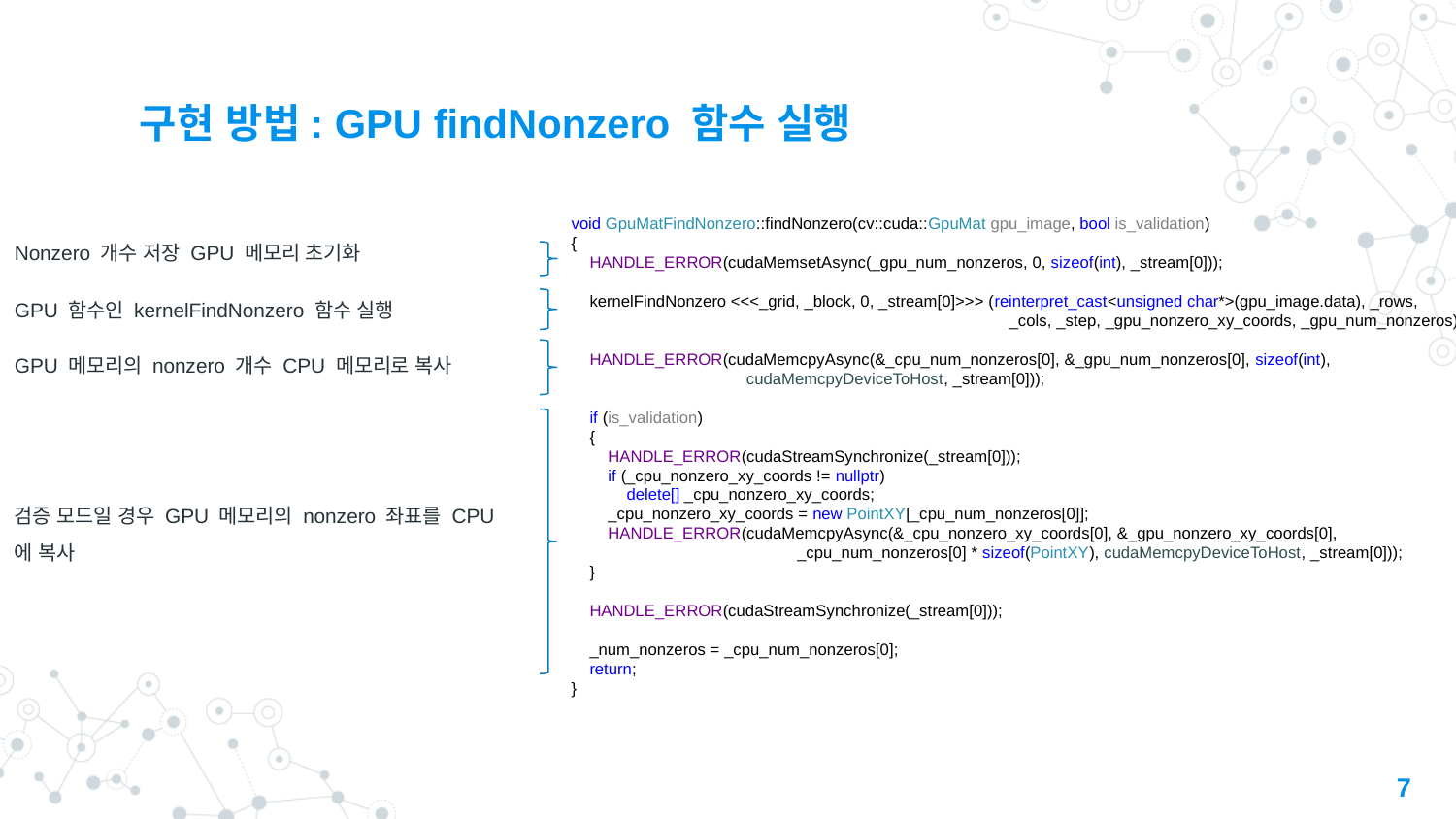

# 구현 방법: GPU findNonzero 함수 실행
void GpuMatFindNonzero::findNonzero(cv::cuda::GpuMat gpu_image, bool is_validation)
{
    HANDLE_ERROR(cudaMemsetAsync(_gpu_num_nonzeros, 0, sizeof(int), _stream[0]));

    kernelFindNonzero <<<_grid, _block, 0, _stream[0]>>> (reinterpret_cast<unsigned char*>(gpu_image.data), _rows,
                                                                                               _cols, _step, _gpu_nonzero_xy_coords, _gpu_num_nonzeros);

    HANDLE_ERROR(cudaMemcpyAsync(&_cpu_num_nonzeros[0], &_gpu_num_nonzeros[0], sizeof(int),
                                      cudaMemcpyDeviceToHost, _stream[0]));

    if (is_validation)
    {
        HANDLE_ERROR(cudaStreamSynchronize(_stream[0]));
        if (_cpu_nonzero_xy_coords != nullptr)
            delete[] _cpu_nonzero_xy_coords;
        _cpu_nonzero_xy_coords = new PointXY[_cpu_num_nonzeros[0]];
        HANDLE_ERROR(cudaMemcpyAsync(&_cpu_nonzero_xy_coords[0], &_gpu_nonzero_xy_coords[0],
                                                 _cpu_num_nonzeros[0] * sizeof(PointXY), cudaMemcpyDeviceToHost, _stream[0]));
    }

    HANDLE_ERROR(cudaStreamSynchronize(_stream[0]));

    _num_nonzeros = _cpu_num_nonzeros[0];
    return;
}
Nonzero 개수 저장 GPU 메모리 초기화

GPU 함수인 kernelFindNonzero 함수 실행

GPU 메모리의 nonzero 개수 CPU 메모리로 복사

검증 모드일 경우 GPU 메모리의 nonzero 좌표를 CPU에 복사
7